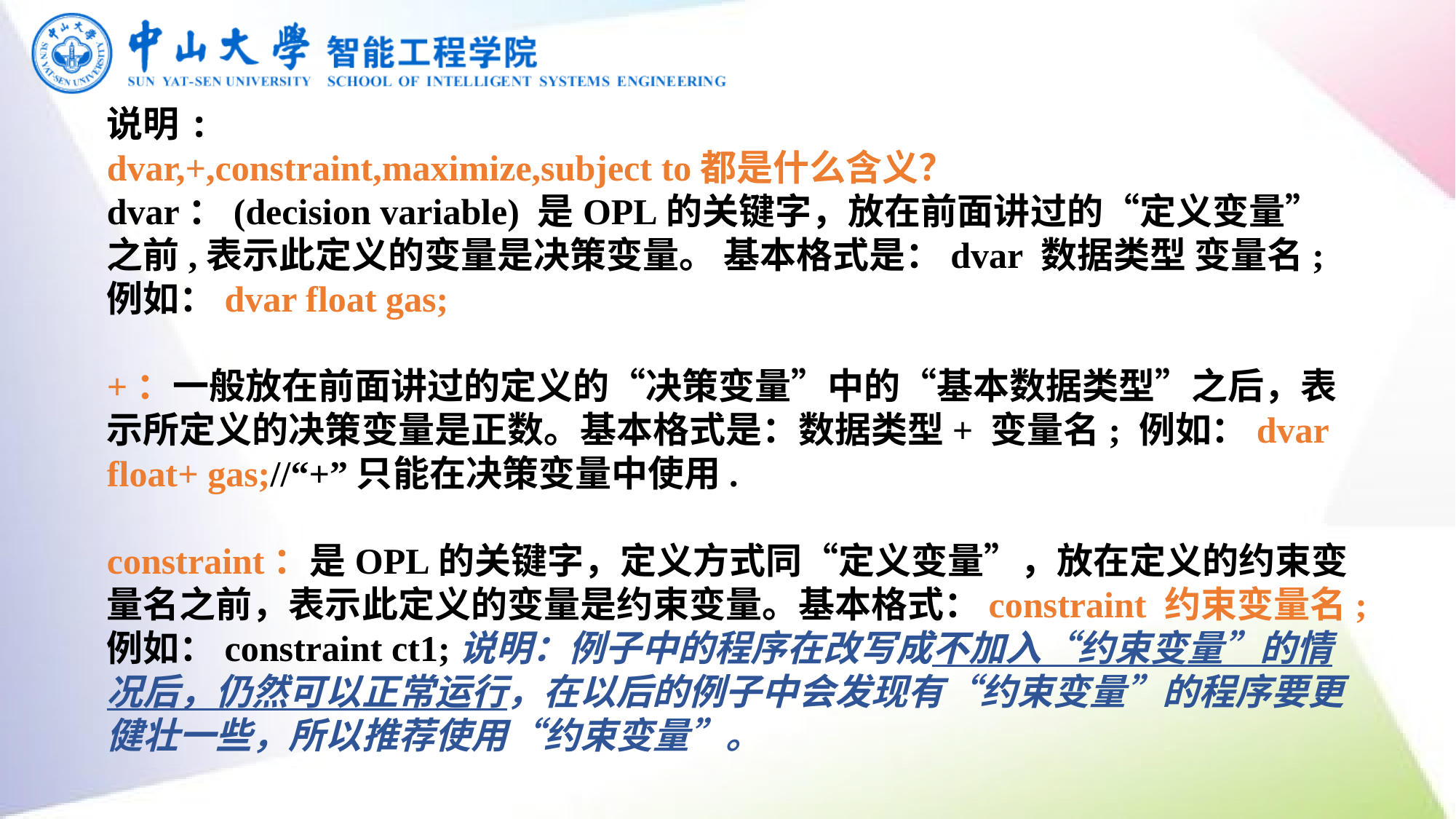

说明:
dvar,+,constraint,maximize,subject to都是什么含义？
dvar：(decision variable) 是OPL的关键字，放在前面讲过的“定义变量”之前,表示此定义的变量是决策变量。 基本格式是：dvar 数据类型 变量名; 例如：dvar float gas;

+：一般放在前面讲过的定义的“决策变量”中的“基本数据类型”之后，表示所定义的决策变量是正数。基本格式是：数据类型+ 变量名; 例如：dvar float+ gas;//“+”只能在决策变量中使用.

constraint：是OPL的关键字，定义方式同“定义变量”，放在定义的约束变量名之前，表示此定义的变量是约束变量。基本格式：constraint 约束变量名;例如：constraint ct1;说明：例子中的程序在改写成不加入“约束变量”的情况后，仍然可以正常运行，在以后的例子中会发现有“约束变量”的程序要更健壮一些，所以推荐使用“约束变量”。